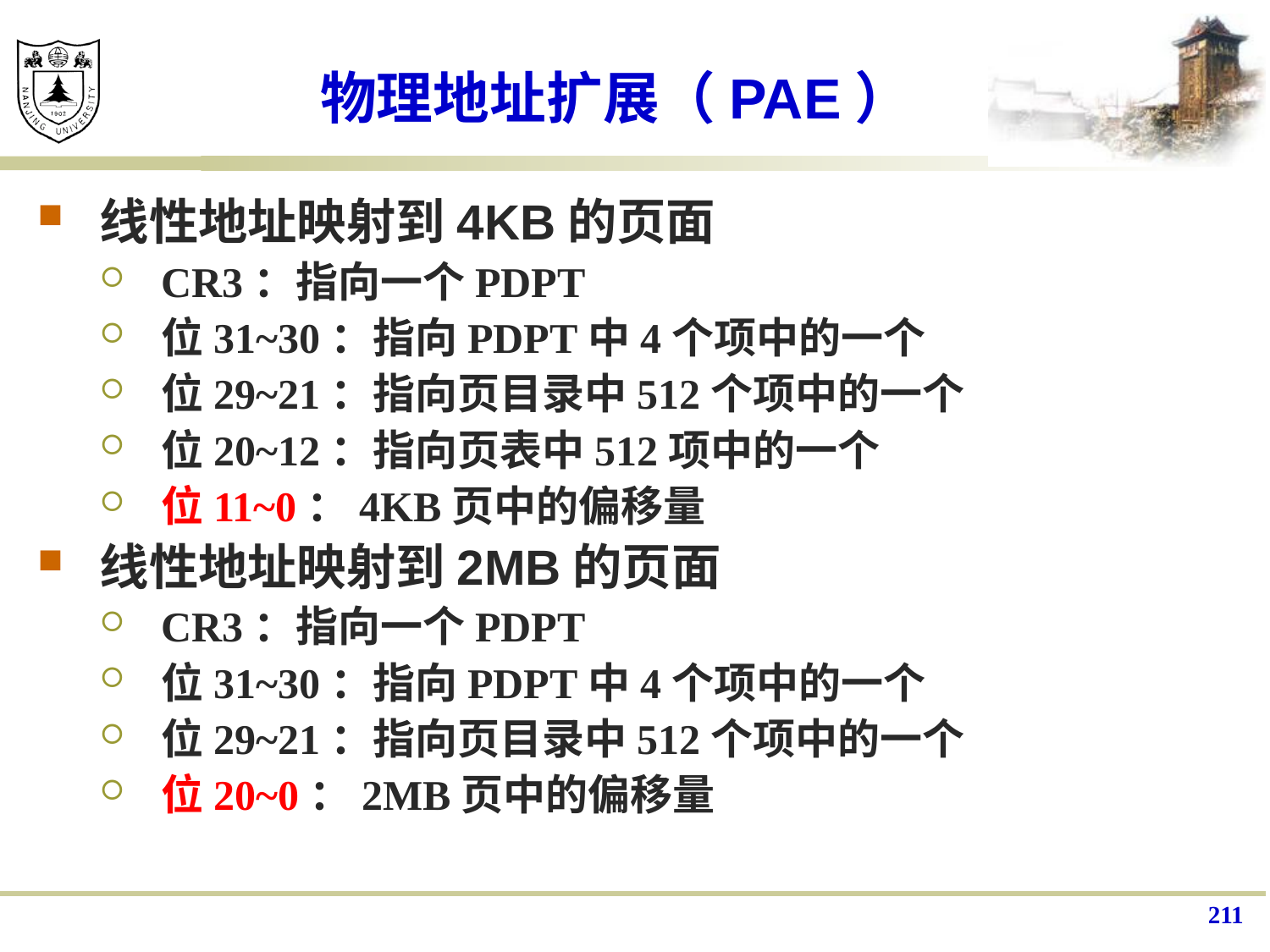

# 物理地址扩展（PAE）
线性地址映射到4KB的页面
CR3：指向一个PDPT
位31~30：指向PDPT中4个项中的一个
位29~21：指向页目录中512个项中的一个
位20~12：指向页表中512项中的一个
位11~0：4KB页中的偏移量
线性地址映射到2MB的页面
CR3：指向一个PDPT
位31~30：指向PDPT中4个项中的一个
位29~21：指向页目录中512个项中的一个
位20~0：2MB页中的偏移量

211